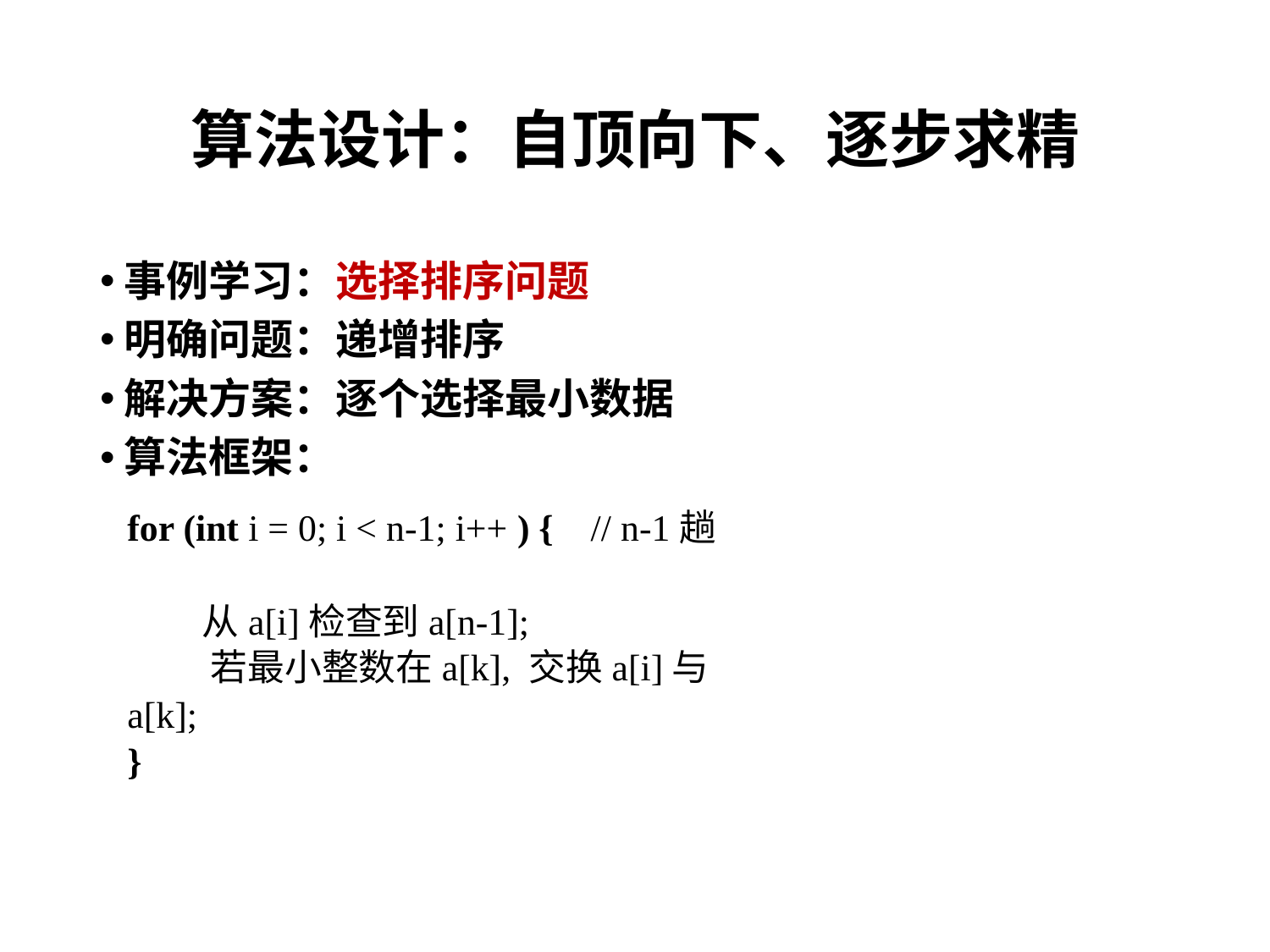

# 算法设计：自顶向下、逐步求精
事例学习：选择排序问题
明确问题：递增排序
解决方案：逐个选择最小数据
算法框架：
for (int i = 0; i < n-1; i++ ) {    // n-1趟
        从a[i]检查到a[n-1];
        若最小整数在a[k], 交换a[i]与a[k];
}